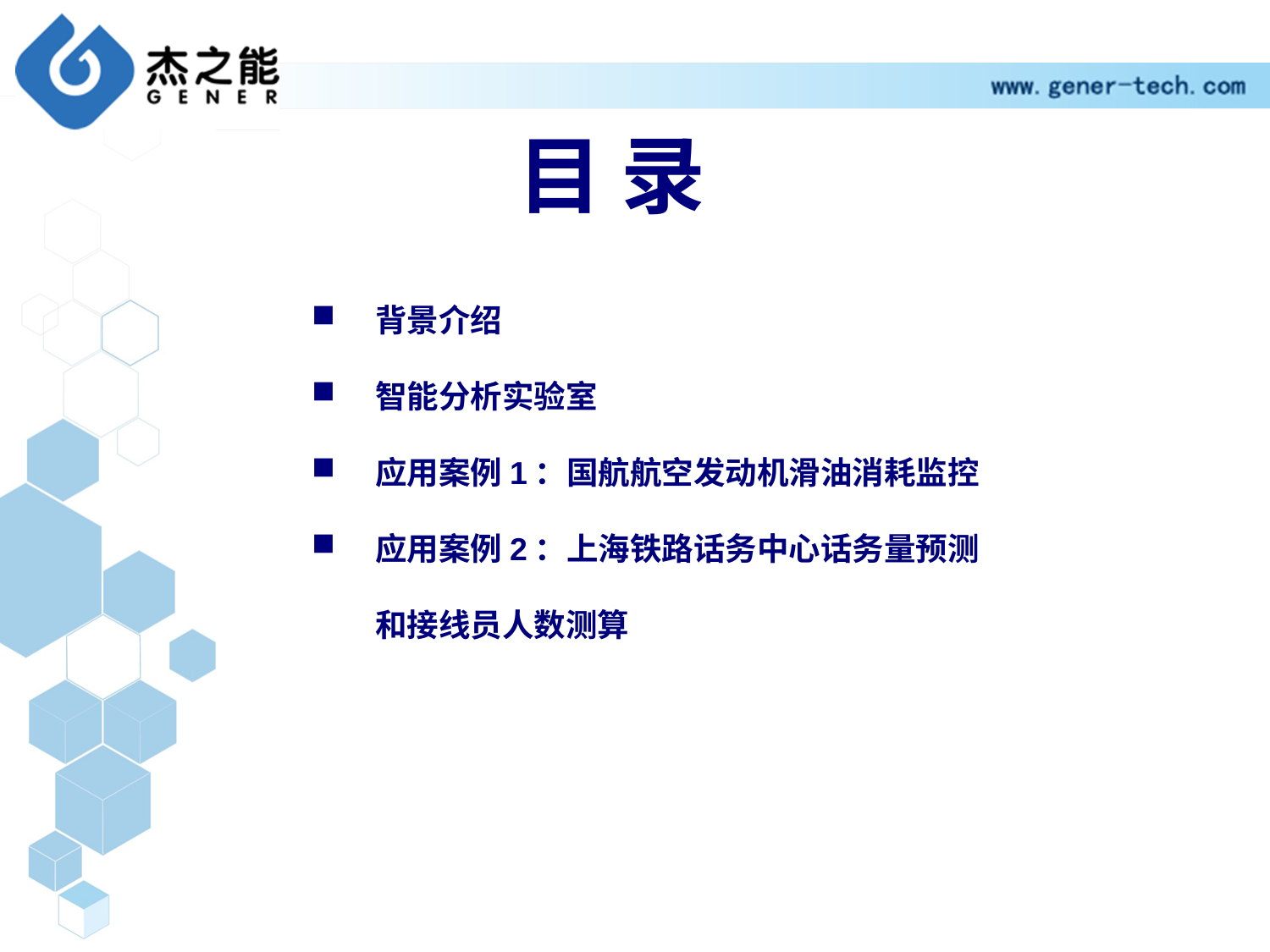

目 录
背景介绍
智能分析实验室
应用案例1：国航航空发动机滑油消耗监控
应用案例2：上海铁路话务中心话务量预测
和接线员人数测算